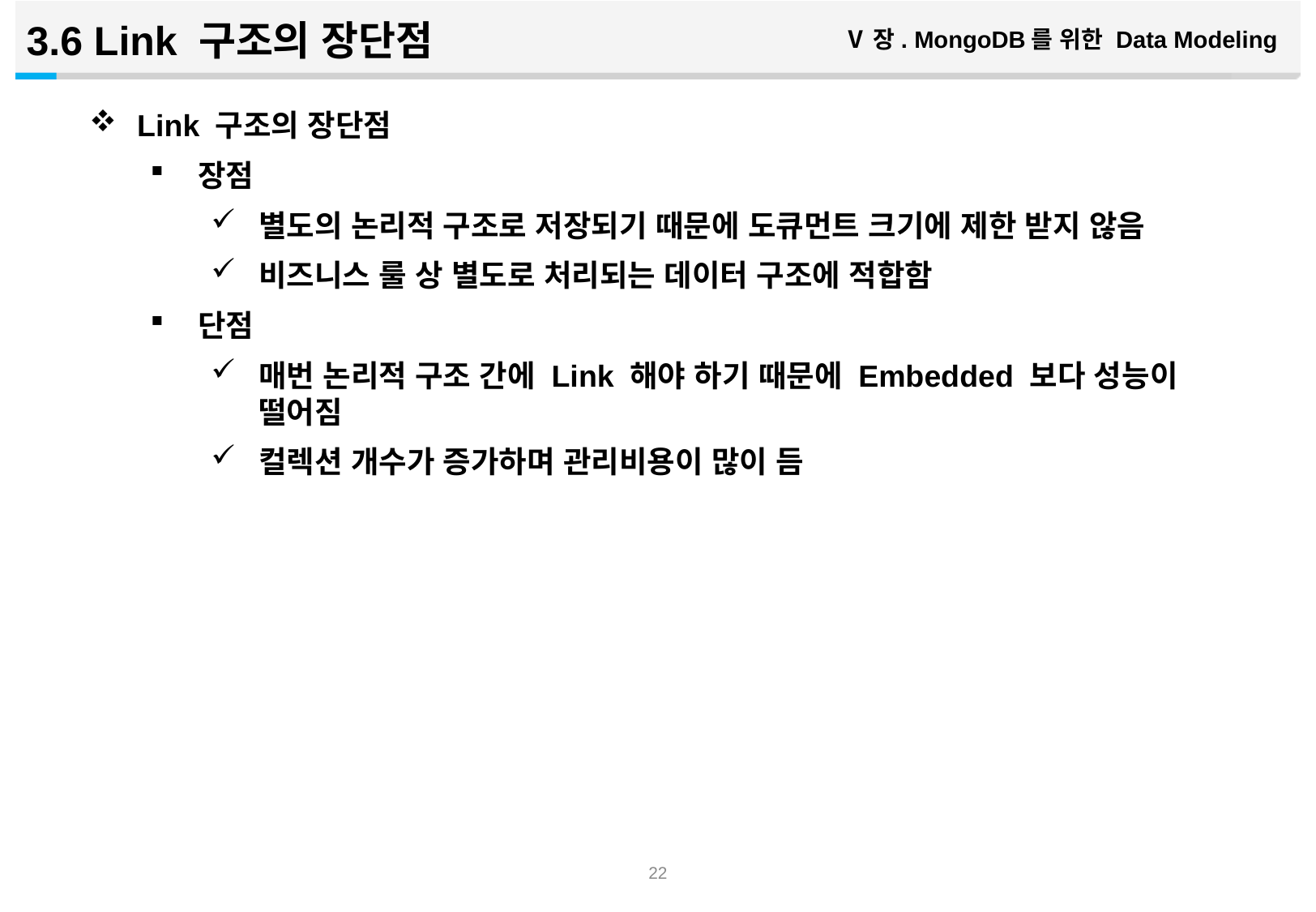

3.6 Link 구조의 장단점
Ⅴ장. MongoDB를 위한 Data Modeling
Link 구조의 장단점
장점
별도의 논리적 구조로 저장되기 때문에 도큐먼트 크기에 제한 받지 않음
비즈니스 룰 상 별도로 처리되는 데이터 구조에 적합함
단점
매번 논리적 구조 간에 Link 해야 하기 때문에 Embedded 보다 성능이     떨어짐
컬렉션 개수가 증가하며 관리비용이 많이 듬
22